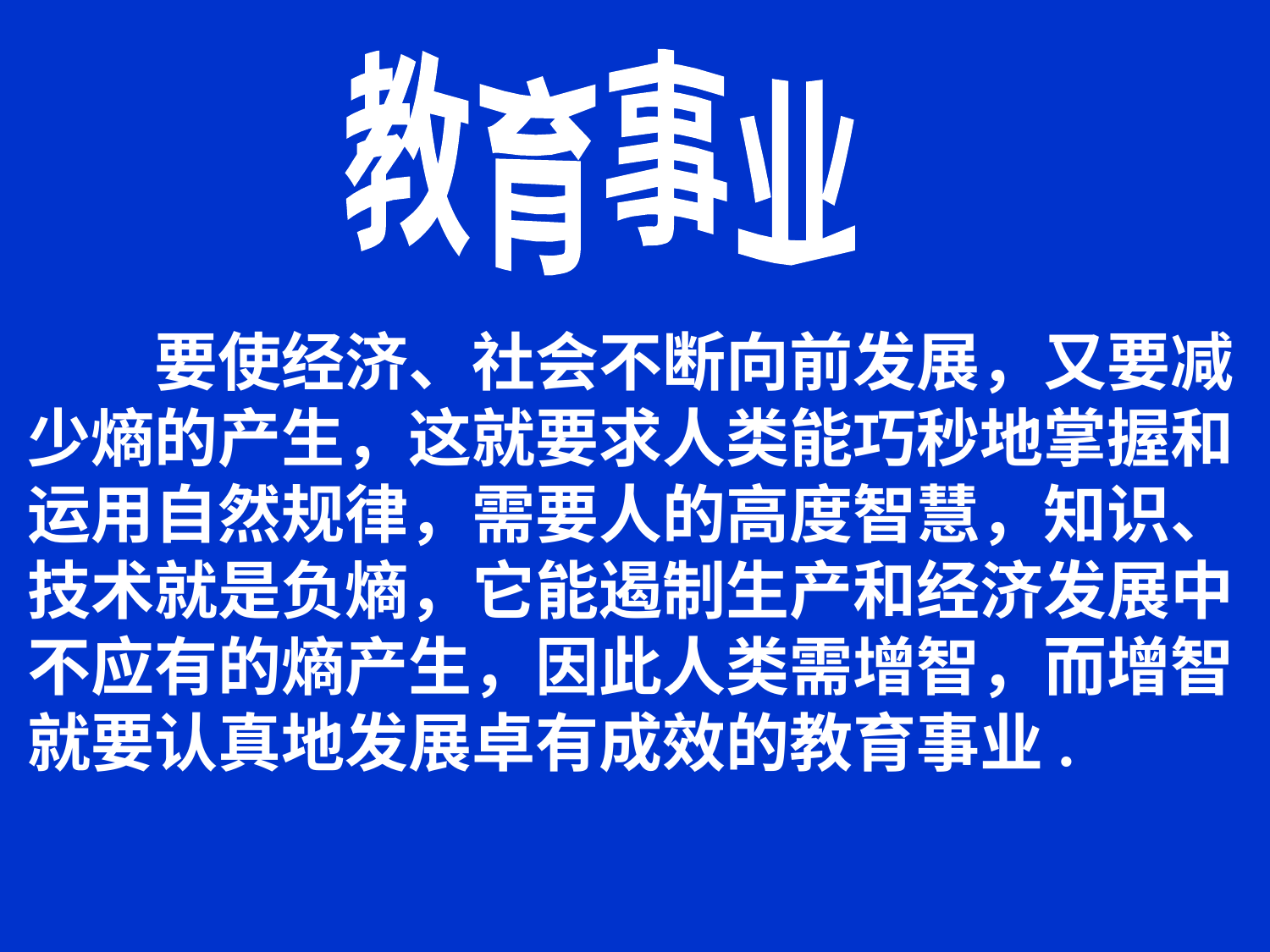

教育事业
　　要使经济、社会不断向前发展，又要减少熵的产生，这就要求人类能巧秒地掌握和运用自然规律，需要人的高度智慧，知识、技术就是负熵，它能遏制生产和经济发展中不应有的熵产生，因此人类需增智，而增智就要认真地发展卓有成效的教育事业.